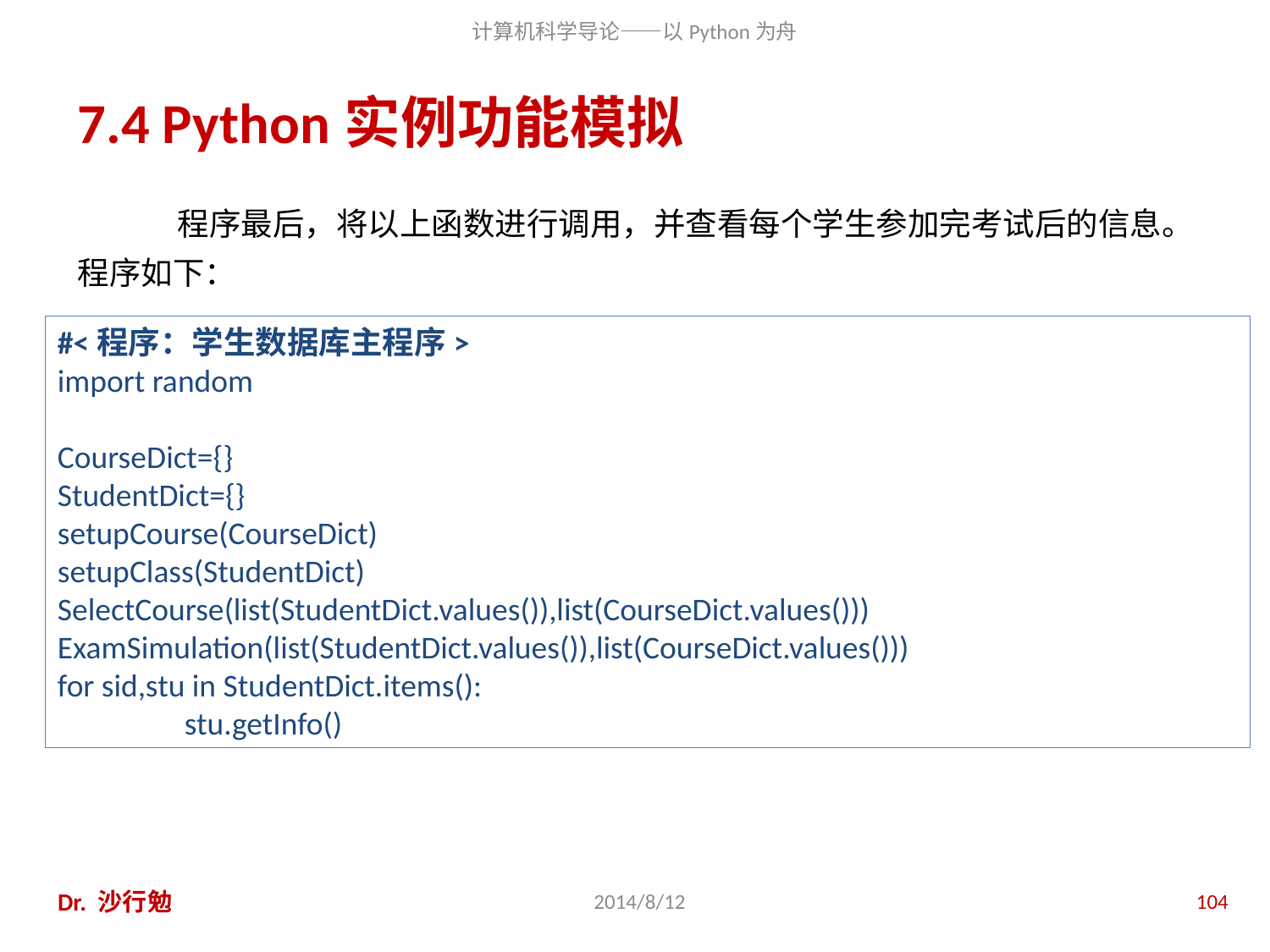

# 7.4 Python实例功能模拟
程序最后，将以上函数进行调用，并查看每个学生参加完考试后的信息。程序如下：
#<程序：学生数据库主程序>
import random

CourseDict={}
StudentDict={}
setupCourse(CourseDict)
setupClass(StudentDict)
SelectCourse(list(StudentDict.values()),list(CourseDict.values()))
ExamSimulation(list(StudentDict.values()),list(CourseDict.values()))
for sid,stu in StudentDict.items():
	stu.getInfo()
Dr. 沙行勉
2014/8/12
104